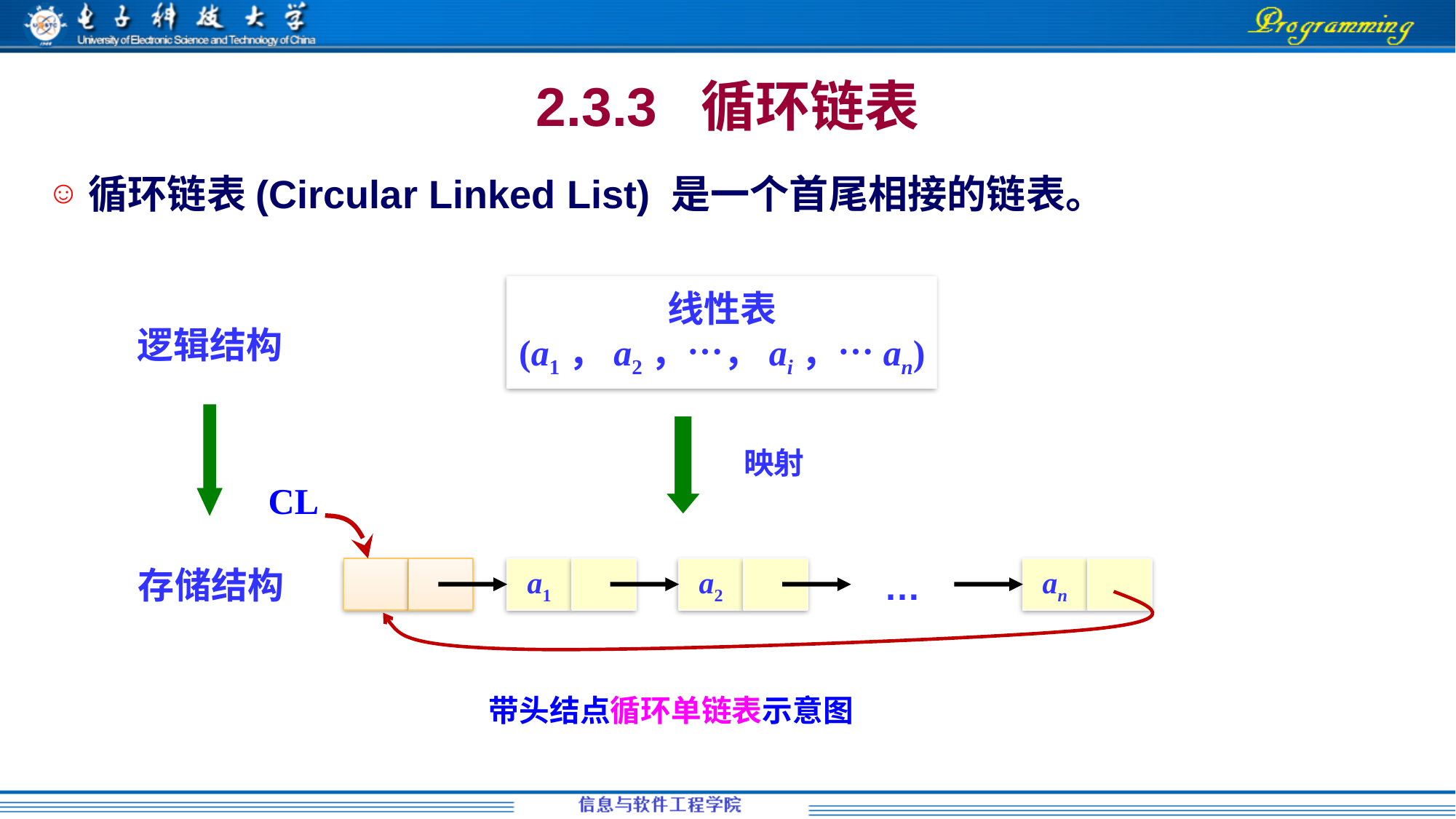

# 2.3.3  循环链表
循环链表(Circular Linked List) 是一个首尾相接的链表。

线性表
(a1，a2，…，ai，…an)
逻辑结构

映射
CL

存储结构

a1

a2

…
an

带头结点循环单链表示意图